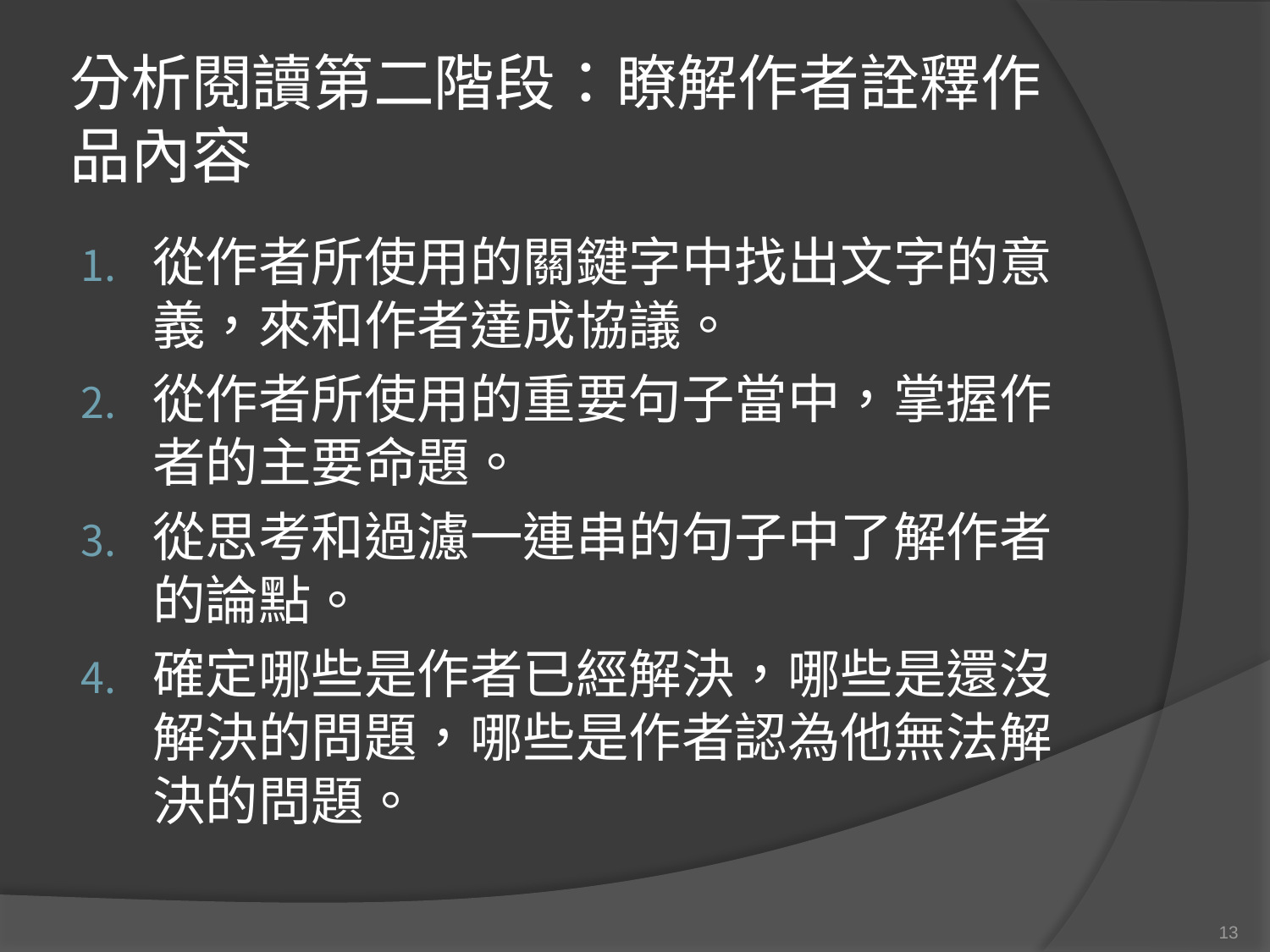

# 分析閱讀第二階段：瞭解作者詮釋作品內容
從作者所使用的關鍵字中找出文字的意義，來和作者達成協議。
從作者所使用的重要句子當中，掌握作者的主要命題。
從思考和過濾一連串的句子中了解作者的論點。
確定哪些是作者已經解決，哪些是還沒解決的問題，哪些是作者認為他無法解決的問題。

13